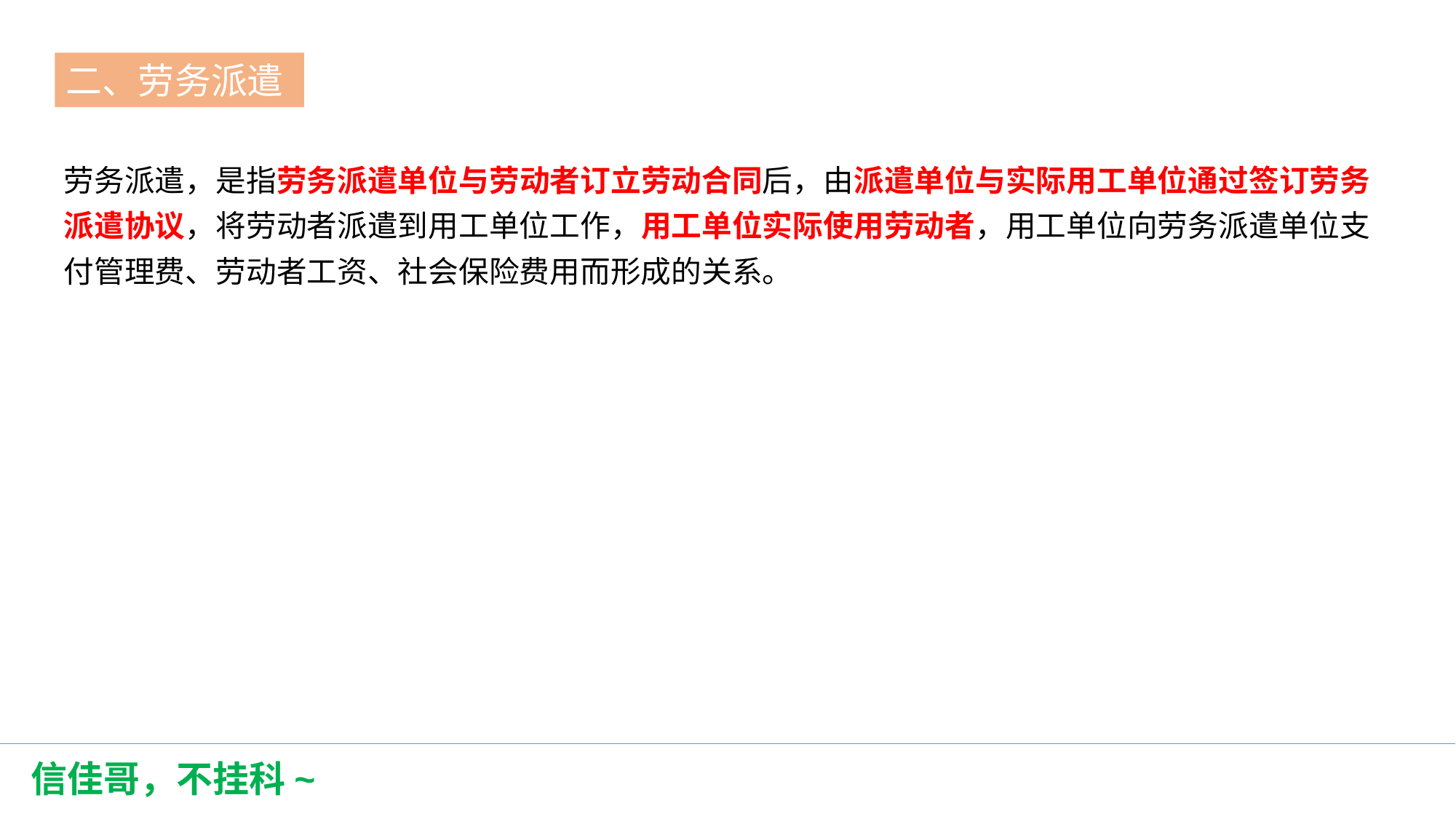

二、劳务派遣
第一节
劳务派遣，是指劳务派遣单位与劳动者订立劳动合同后，由派遣单位与实际用工单位通过签订劳务派遣协议，将劳动者派遣到用工单位工作，用工单位实际使用劳动者，用工单位向劳务派遣单位支付管理费、劳动者工资、社会保险费用而形成的关系。